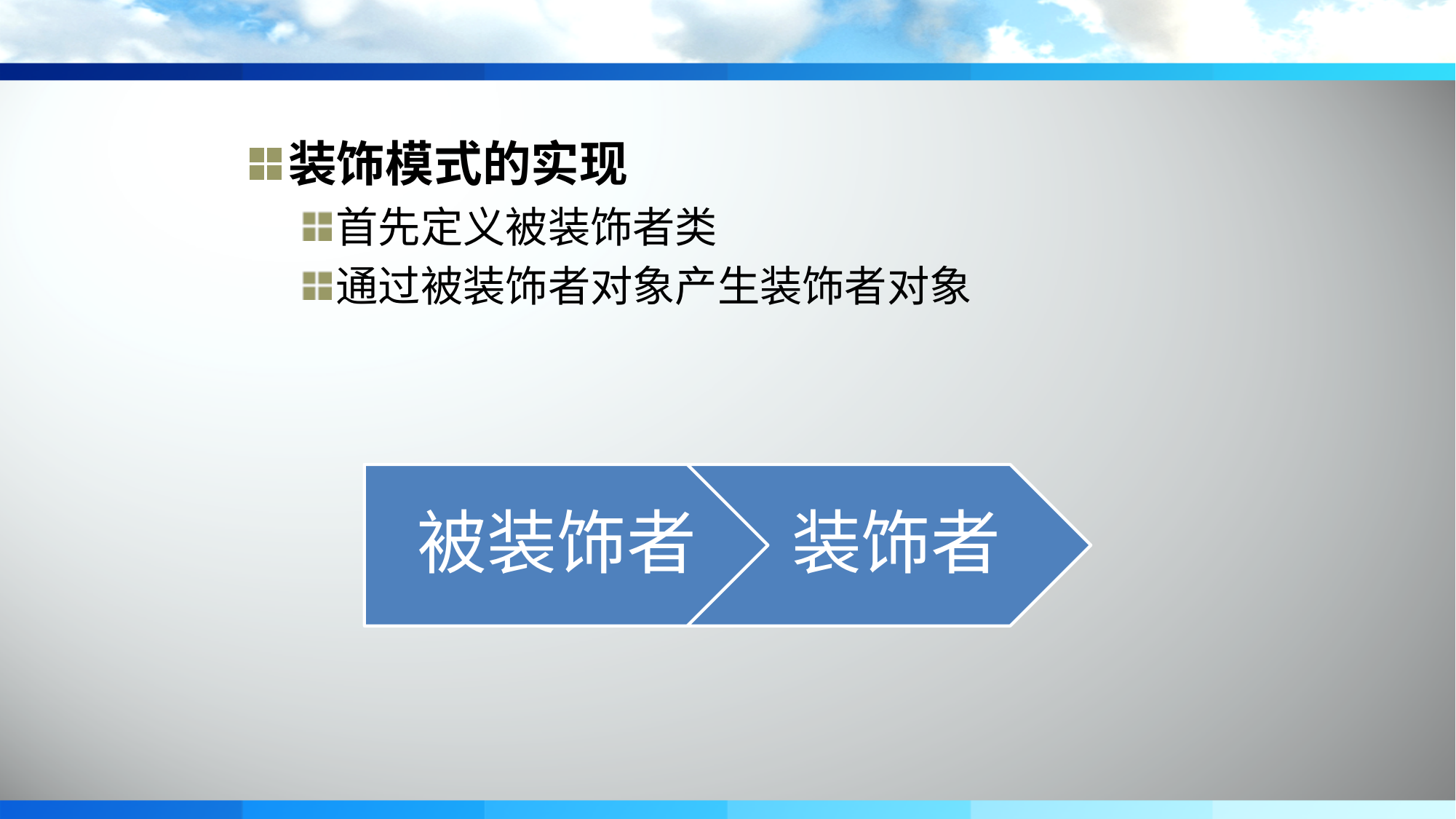

装饰模式的实现
首先定义被装饰者类
通过被装饰者对象产生装饰者对象
被装饰者
装饰者